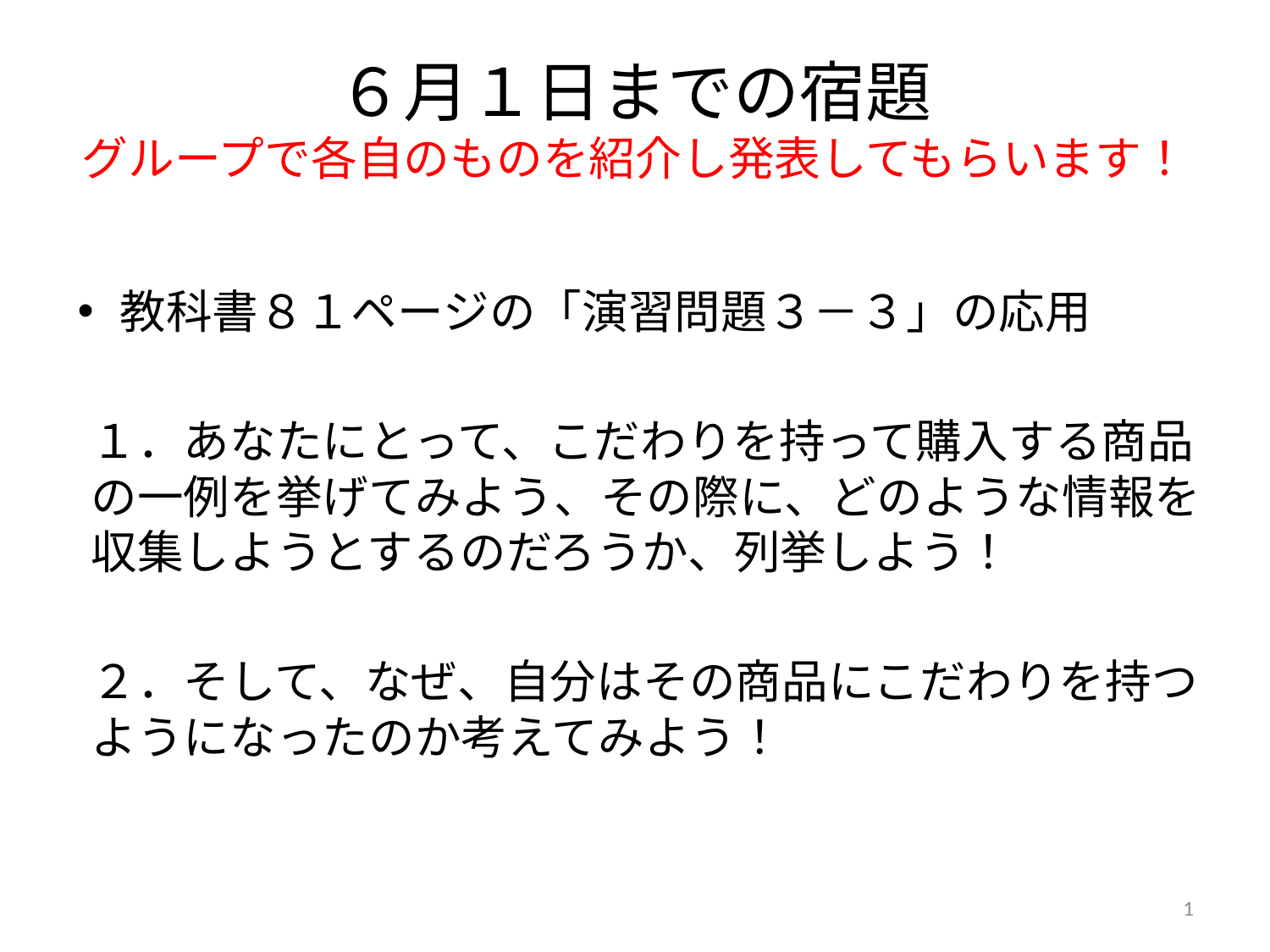

# ６月１日までの宿題 グループで各自のものを紹介し発表してもらいます！
教科書８１ページの「演習問題３－３」の応用

１．あなたにとって、こだわりを持って購入する商品の一例を挙げてみよう、その際に、どのような情報を収集しようとするのだろうか、列挙しよう！

２．そして、なぜ、自分はその商品にこだわりを持つようになったのか考えてみよう！

1